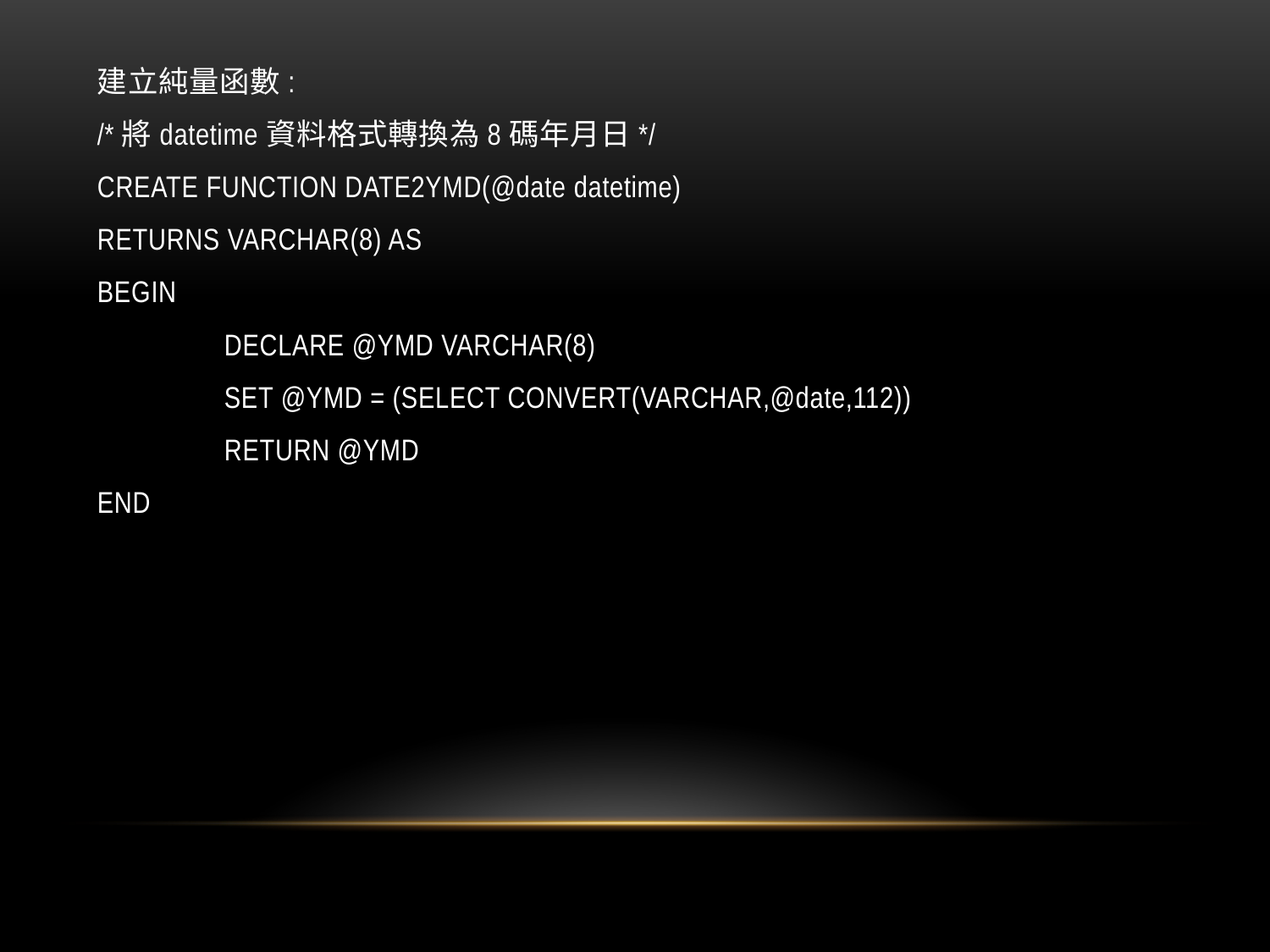

建立純量函數:
/*將datetime資料格式轉換為8碼年月日*/
CREATE FUNCTION DATE2YMD(@date datetime)
RETURNS VARCHAR(8) AS
BEGIN
	DECLARE @YMD VARCHAR(8)
	SET @YMD = (SELECT CONVERT(VARCHAR,@date,112))
	RETURN @YMD
END